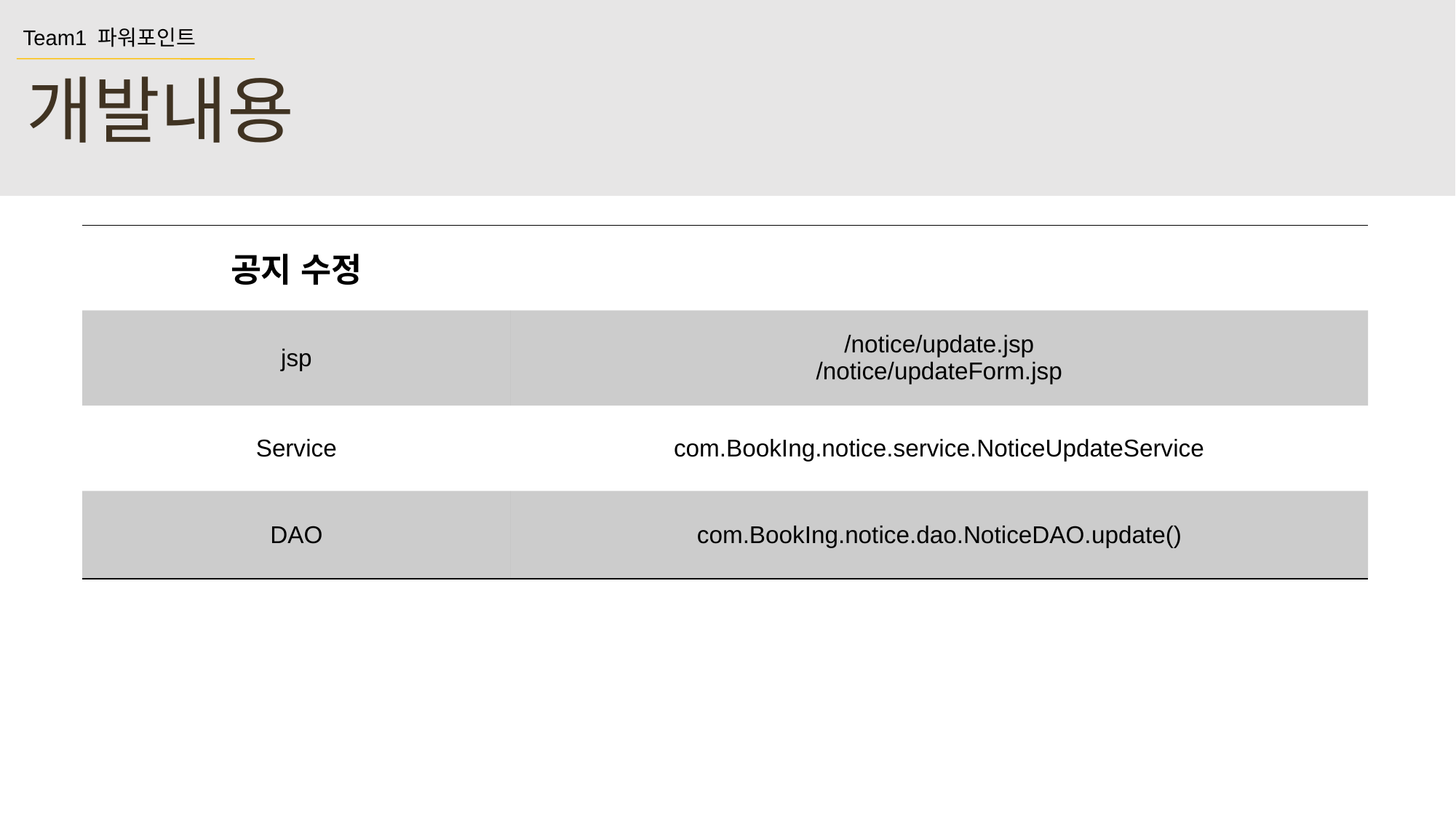

Team1 파워포인트
개발내용
| 공지 수정 |  |
| --- | --- |
| jsp | /notice/update.jsp /notice/updateForm.jsp |
| Service | com.BookIng.notice.service.NoticeUpdateService |
| DAO | com.BookIng.notice.dao.NoticeDAO.update() |